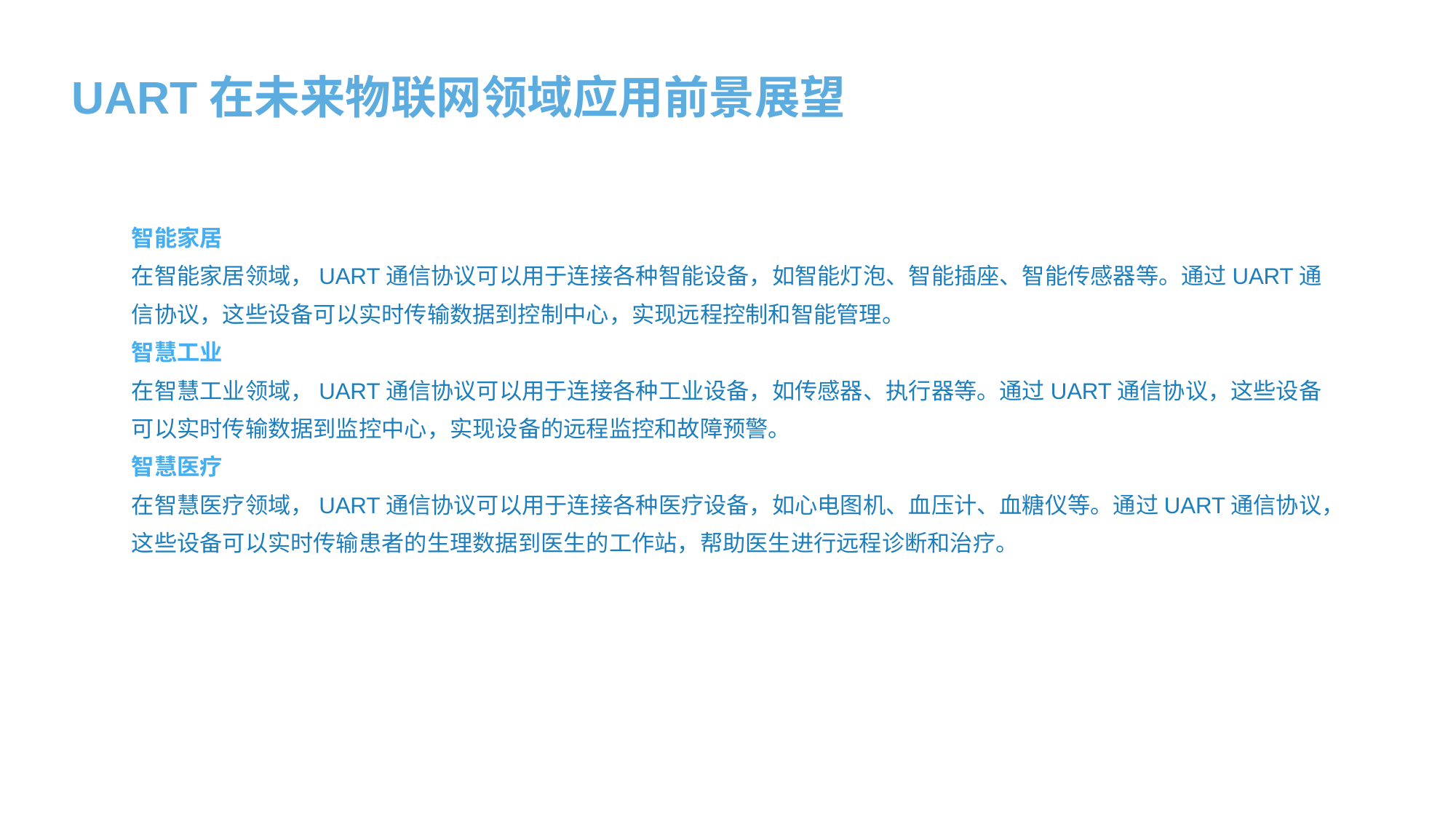

UART在未来物联网领域应用前景展望
智能家居
在智能家居领域，UART通信协议可以用于连接各种智能设备，如智能灯泡、智能插座、智能传感器等。通过UART通信协议，这些设备可以实时传输数据到控制中心，实现远程控制和智能管理。
智慧工业
在智慧工业领域，UART通信协议可以用于连接各种工业设备，如传感器、执行器等。通过UART通信协议，这些设备可以实时传输数据到监控中心，实现设备的远程监控和故障预警。
智慧医疗
在智慧医疗领域，UART通信协议可以用于连接各种医疗设备，如心电图机、血压计、血糖仪等。通过UART通信协议，这些设备可以实时传输患者的生理数据到医生的工作站，帮助医生进行远程诊断和治疗。